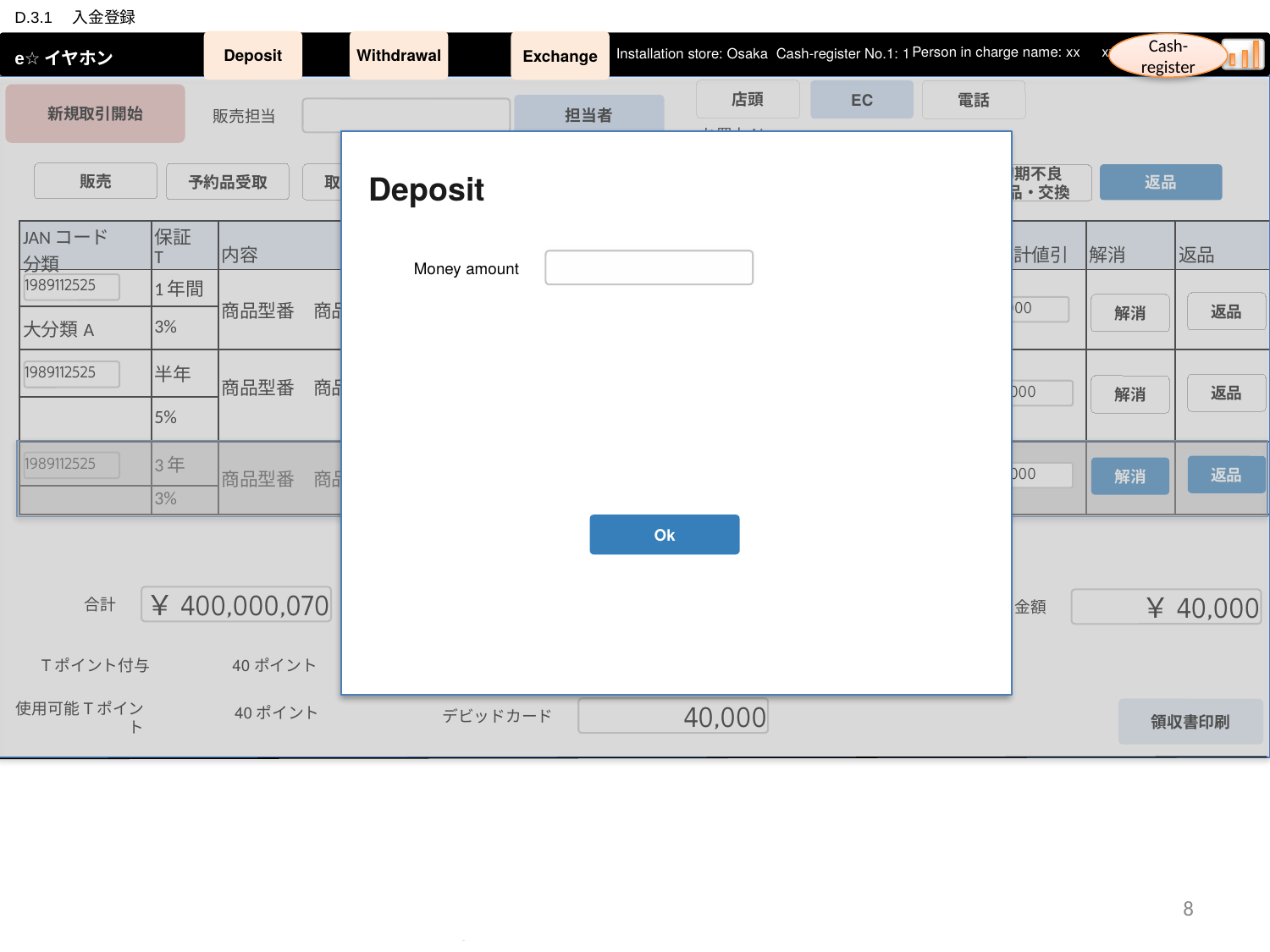

D.3.1　入金登録
Withdrawal
Deposit
Exchange
  e☆イヤホン
  e☆イヤホン
Cash-register
Person in charge name: xx　xx
Cash-register No.1: 1
Installation store: Osaka
設置店舗:大阪
レジ番号:1
担当者名:xx　xx

店頭
EC
電話
新規取引開始
担当者

販売担当
お買上No
注文番号

Deposit

Money amount
Ok
販売
予約品受取
取置品受取
返品
予約金入金
初期不良
返品・交換
買取
自社修理
メーカー修理
| JANコード 分類 | 保証 T | 内容 | 単価 | 値引き タイプ | 値引 | 数 | 小計 | 小計値引 タイプ | 小計値引 | 解消 | 返品 |
| --- | --- | --- | --- | --- | --- | --- | --- | --- | --- | --- | --- |
|  | 1年間 | 商品型番　商品名 | \ |  |  |  |  |  |  |  |  |
| 大分類A | 3% |  |  |  |  |  |  |  |  |  |  |
|  | 半年 | 商品型番　商品名 | \ |  |  | 1 |  |  |  |  |  |
|  | 5% |  |  |  |  |  |  |  |  |  |  |
|  | 3年 | 商品型番　商品名 | \ |  |  | 1 |  |  |  |  |  |
|  | 3% |  |  |  |  |  |  |  |  |  |  |
￥

%

1989112525
￥

%

返品
返品
返品
解消
解消
解消
18000
2000
2000
2000
8
1989112525
18000
2000
2000
2000

1989112525
18000
2000
2000
2000
40,000
Tポイント使用
レシート印刷
￥400,000,070
合計
￥40,000
金額
40,000
現金

40,000
クレジットカード
Tポイント付与
40ポイント
使用可能Tポイント
40ポイント
40,000
デビッドカード
領収書印刷

Copyright (C) 2015 Technologic Arts Inc. all right reserved.
8